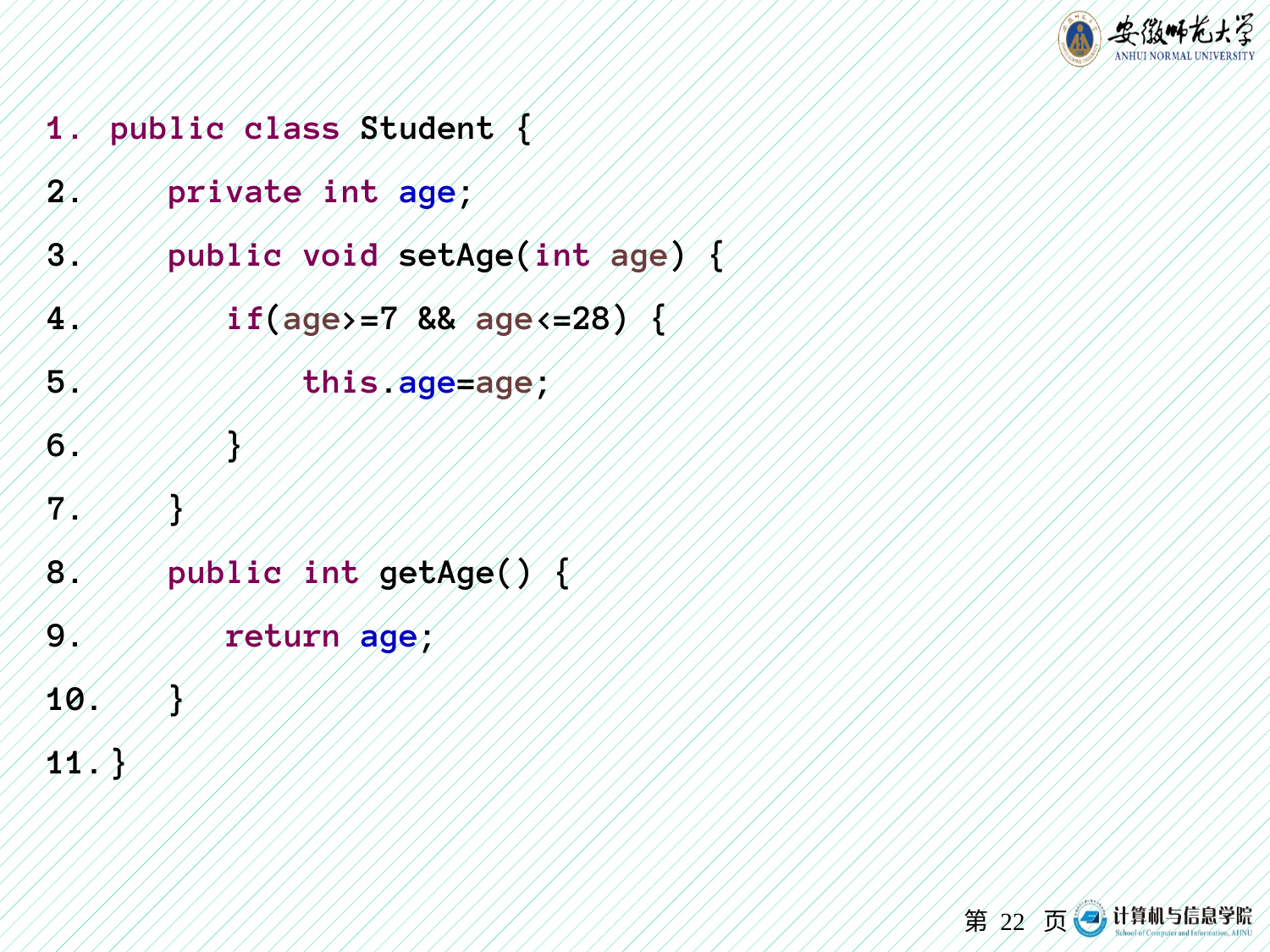

public class Student {
   private int age;
   public void setAge(int age) {
      if(age>=7 && age<=28) {
          this.age=age;
      }
   }
   public int getAge() {
      return age;
   }
}
第 22  页